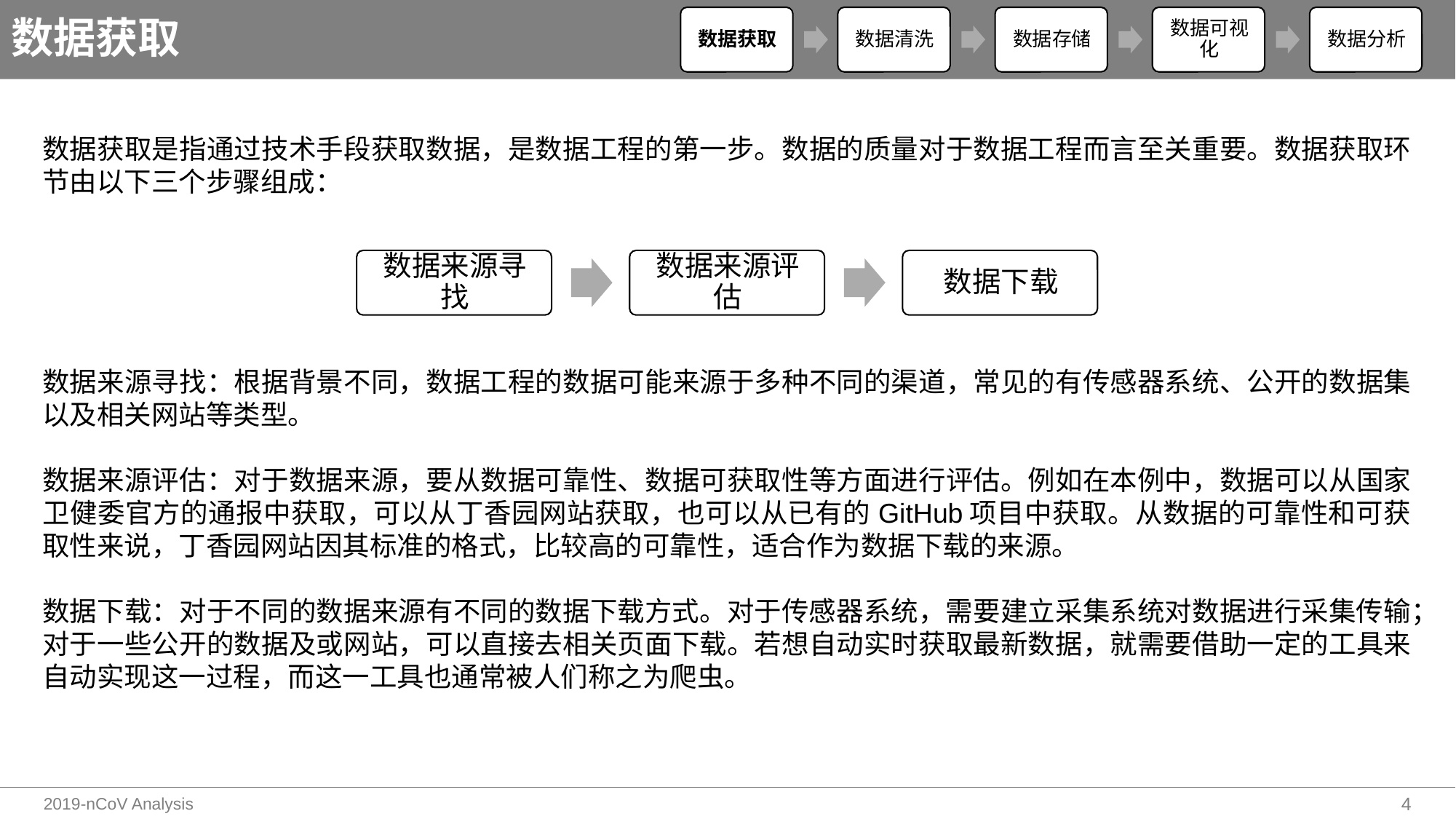

数据获取
数据获取

数据清洗

数据存储

数据可视化

数据分析
数据获取是指通过技术手段获取数据，是数据工程的第一步。数据的质量对于数据工程而言至关重要。数据获取环节由以下三个步骤组成：
数据来源寻找

数据来源评估

数据下载
数据来源寻找：根据背景不同，数据工程的数据可能来源于多种不同的渠道，常见的有传感器系统、公开的数据集以及相关网站等类型。

数据来源评估：对于数据来源，要从数据可靠性、数据可获取性等方面进行评估。例如在本例中，数据可以从国家卫健委官方的通报中获取，可以从丁香园网站获取，也可以从已有的GitHub项目中获取。从数据的可靠性和可获取性来说，丁香园网站因其标准的格式，比较高的可靠性，适合作为数据下载的来源。

数据下载：对于不同的数据来源有不同的数据下载方式。对于传感器系统，需要建立采集系统对数据进行采集传输；对于一些公开的数据及或网站，可以直接去相关页面下载。若想自动实时获取最新数据，就需要借助一定的工具来自动实现这一过程，而这一工具也通常被人们称之为爬虫。
4